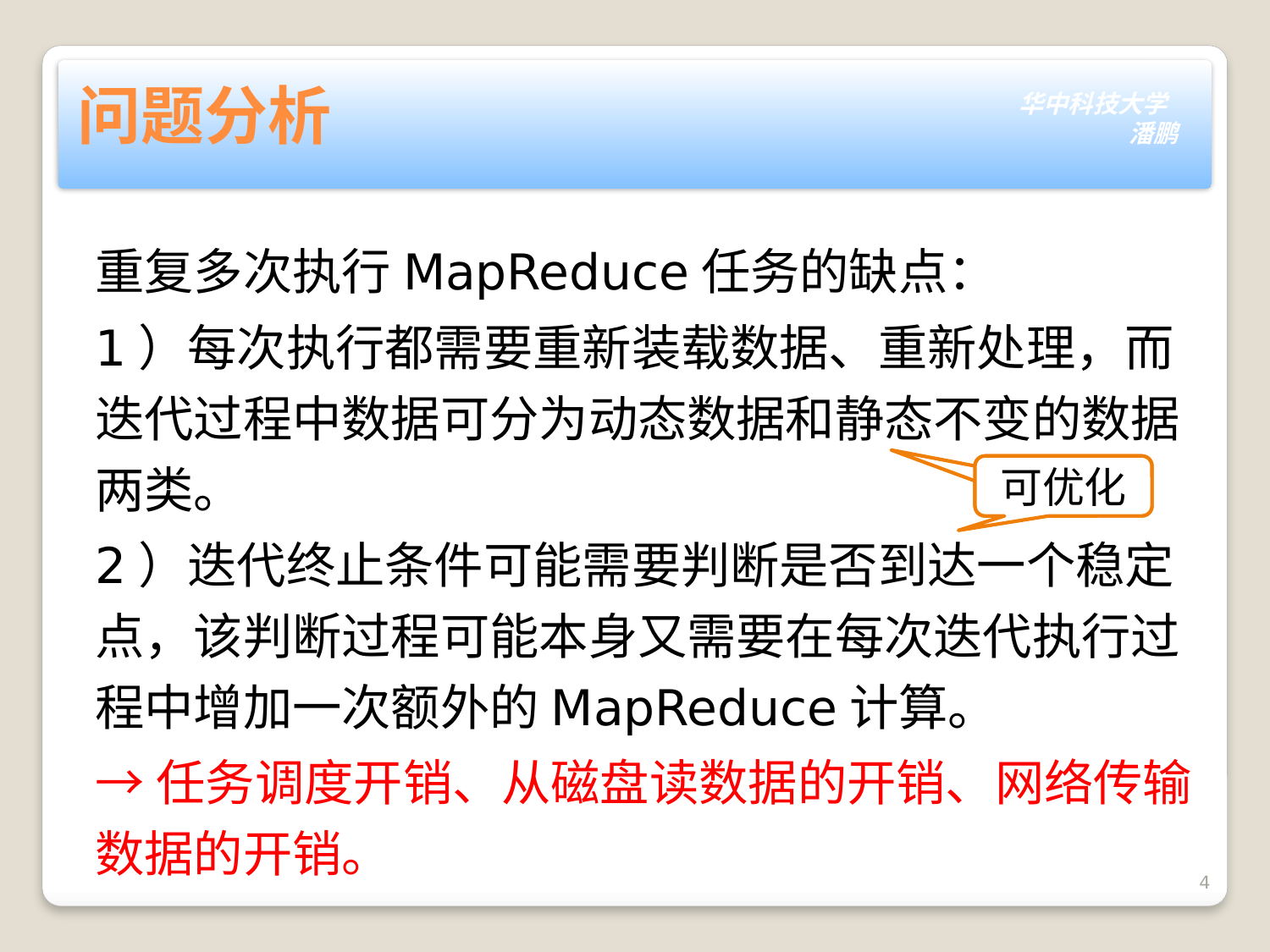

# 问题分析
重复多次执行MapReduce任务的缺点：
1）每次执行都需要重新装载数据、重新处理，而迭代过程中数据可分为动态数据和静态不变的数据两类。
2）迭代终止条件可能需要判断是否到达一个稳定点，该判断过程可能本身又需要在每次迭代执行过程中增加一次额外的MapReduce计算。
→任务调度开销、从磁盘读数据的开销、网络传输数据的开销。
可优化
可优化
4